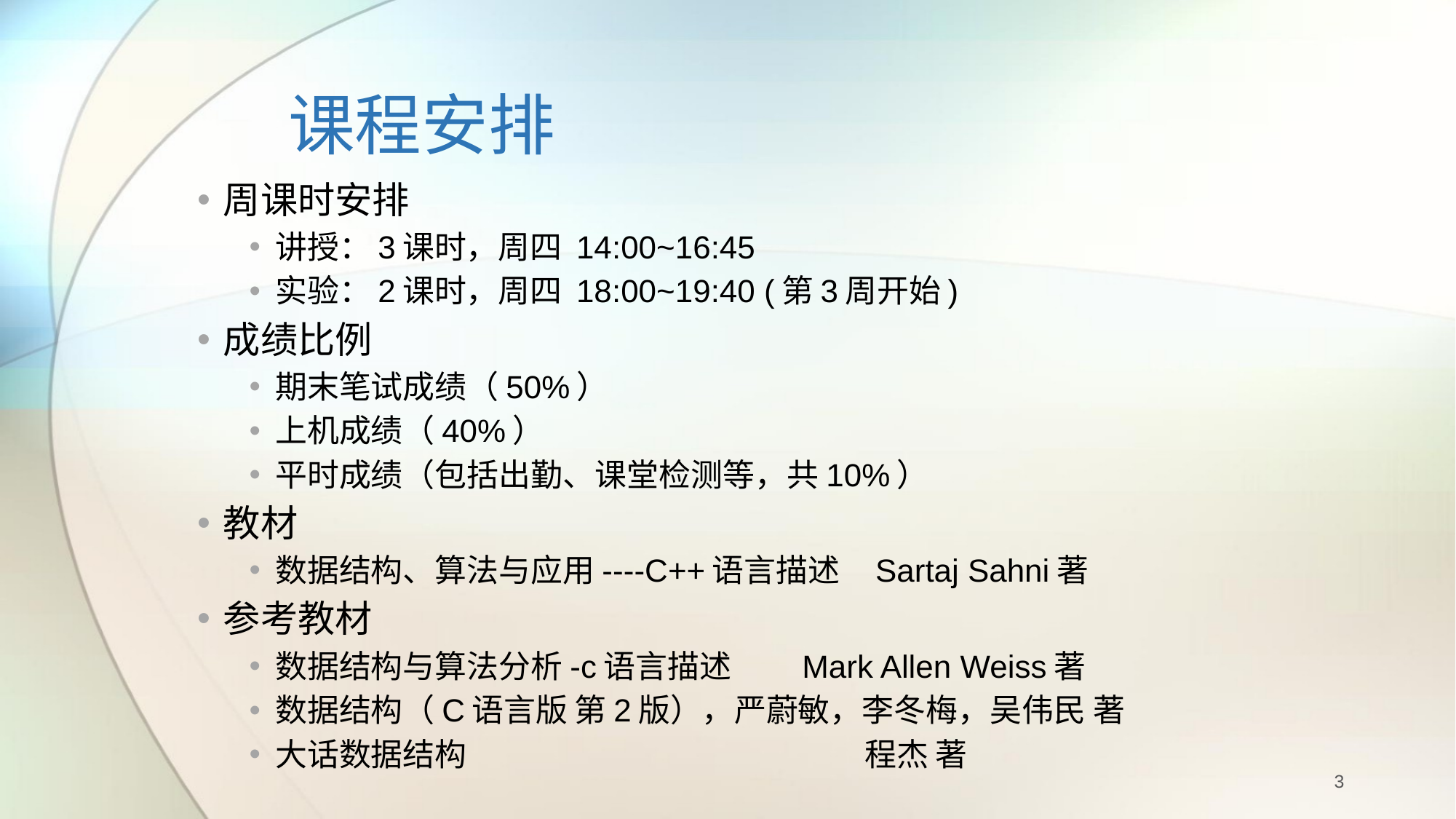

# 课程安排
周课时安排
讲授：3课时，周四 14:00~16:45
实验：2课时，周四 18:00~19:40 (第3周开始)
成绩比例
期末笔试成绩（50%）
上机成绩（40%）
平时成绩（包括出勤、课堂检测等，共10%）
教材
数据结构、算法与应用----C++语言描述    Sartaj Sahni著
参考教材
数据结构与算法分析-c语言描述         Mark Allen Weiss著
数据结构（C语言版 第2版），严蔚敏，李冬梅，吴伟民 著
大话数据结构                                                        程杰 著

3